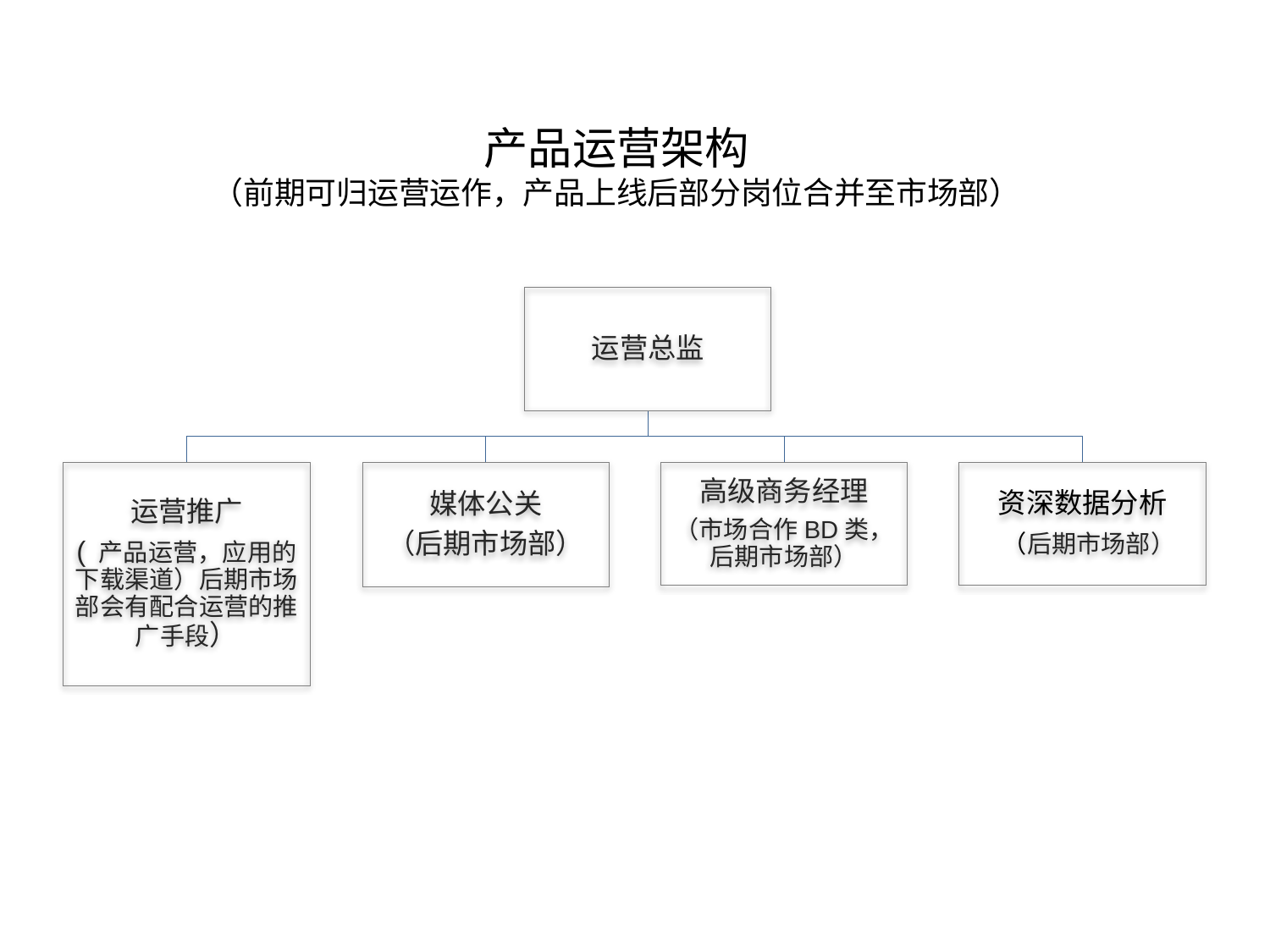

# 产品运营架构 （前期可归运营运作，产品上线后部分岗位合并至市场部）
运营总监
运营推广
( 产品运营，应用的下载渠道）后期市场部会有配合运营的推广手段）
媒体公关
（后期市场部）
高级商务经理
（市场合作BD类，后期市场部）
资深数据分析
 （后期市场部）